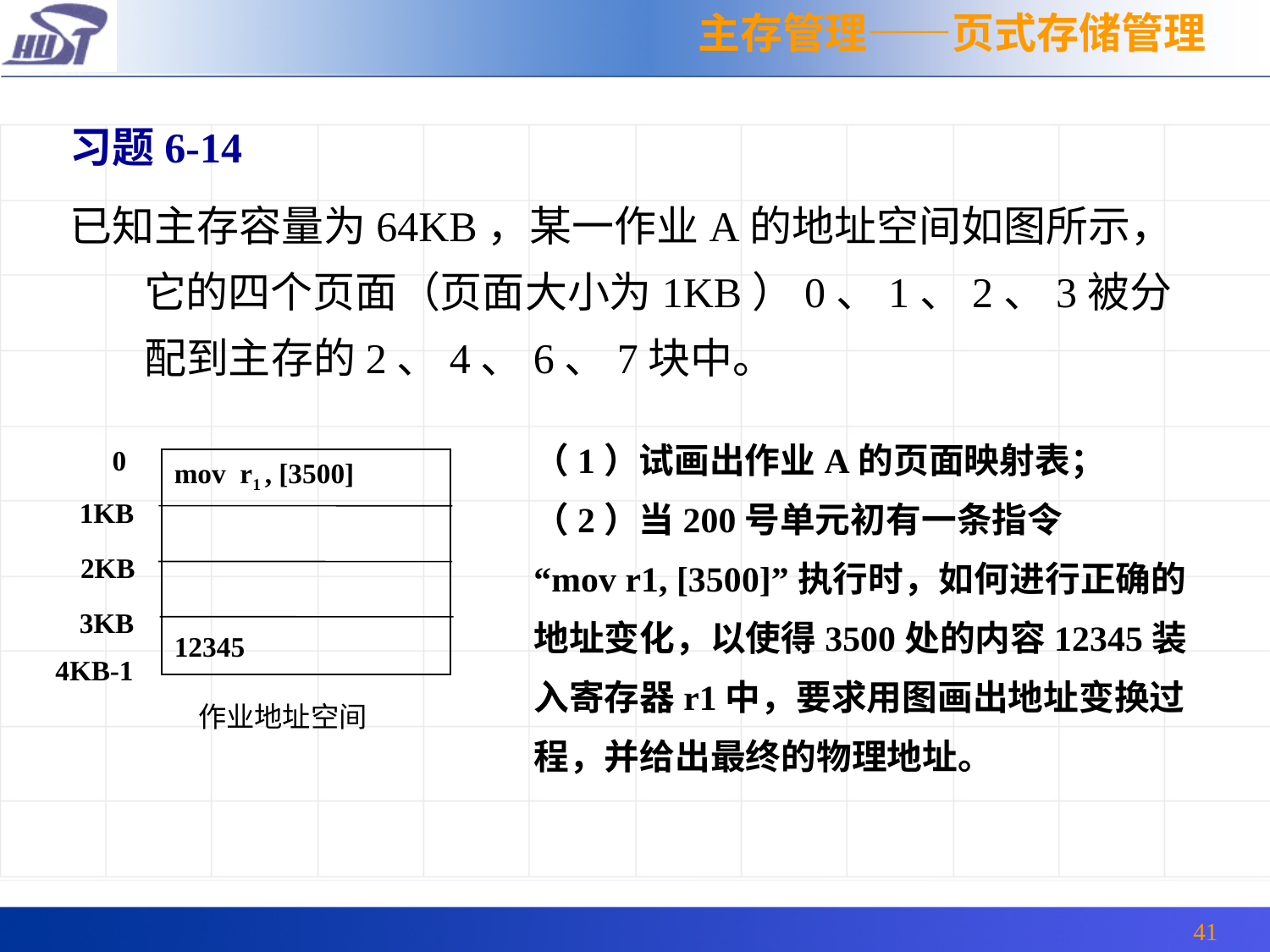

主存管理——页式存储管理
习题6-14
已知主存容量为64KB，某一作业A的地址空间如图所示，它的四个页面（页面大小为1KB）0、1、2、3被分配到主存的2、4、6、7块中。
（1）试画出作业A的页面映射表；
（2）当200号单元初有一条指令
“mov r1, [3500]”执行时，如何进行正确的地址变化，以使得3500处的内容12345装入寄存器r1中，要求用图画出地址变换过程，并给出最终的物理地址。
0
mov  r1 , [3500]

12345
1KB

2KB

3KB

4KB-1
作业地址空间
41